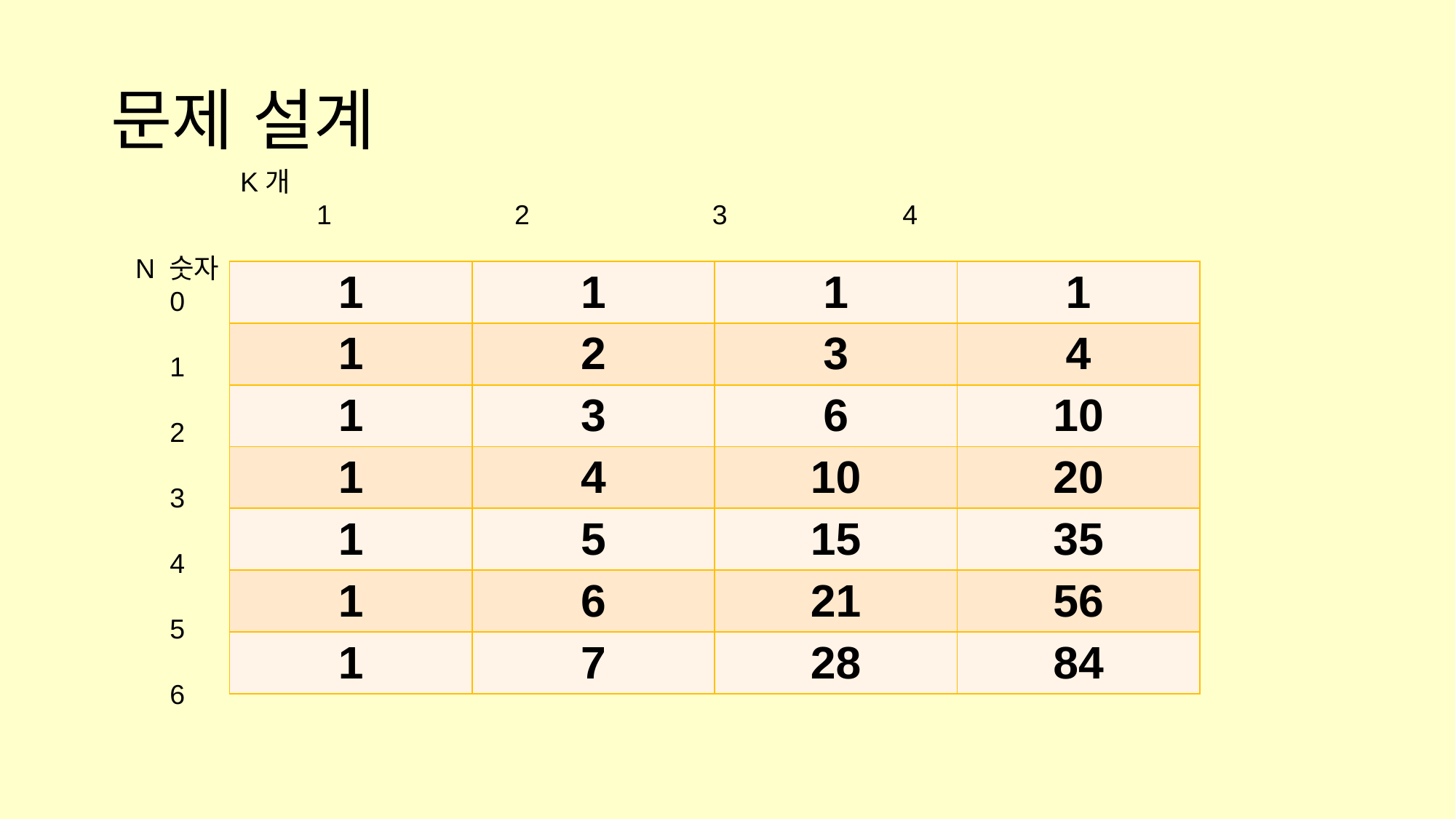

# 문제 설계
K개
          1                        2                        3                       4
N 숫자
0

1

2

3

4

5

6

| 1 | 1 | 1 | 1 |
| --- | --- | --- | --- |
| 1 | 2 | 3 | 4 |
| 1 | 3 | 6 | 10 |
| 1 | 4 | 10 | 20 |
| 1 | 5 | 15 | 35 |
| 1 | 6 | 21 | 56 |
| 1 | 7 | 28 | 84 |